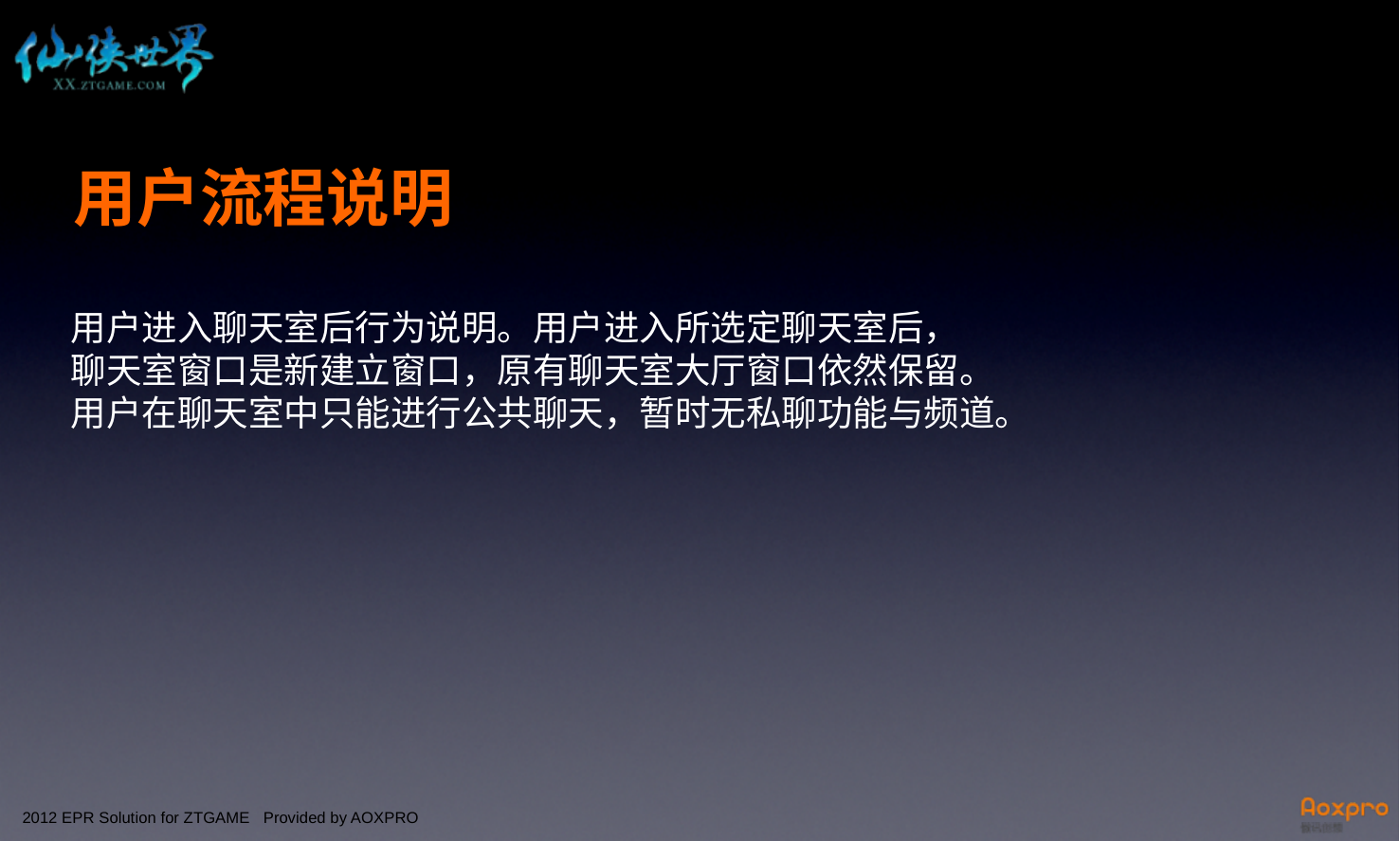

用户流程说明
用户进入聊天室后行为说明。用户进入所选定聊天室后，
聊天室窗口是新建立窗口，原有聊天室大厅窗口依然保留。
用户在聊天室中只能进行公共聊天，暂时无私聊功能与频道。